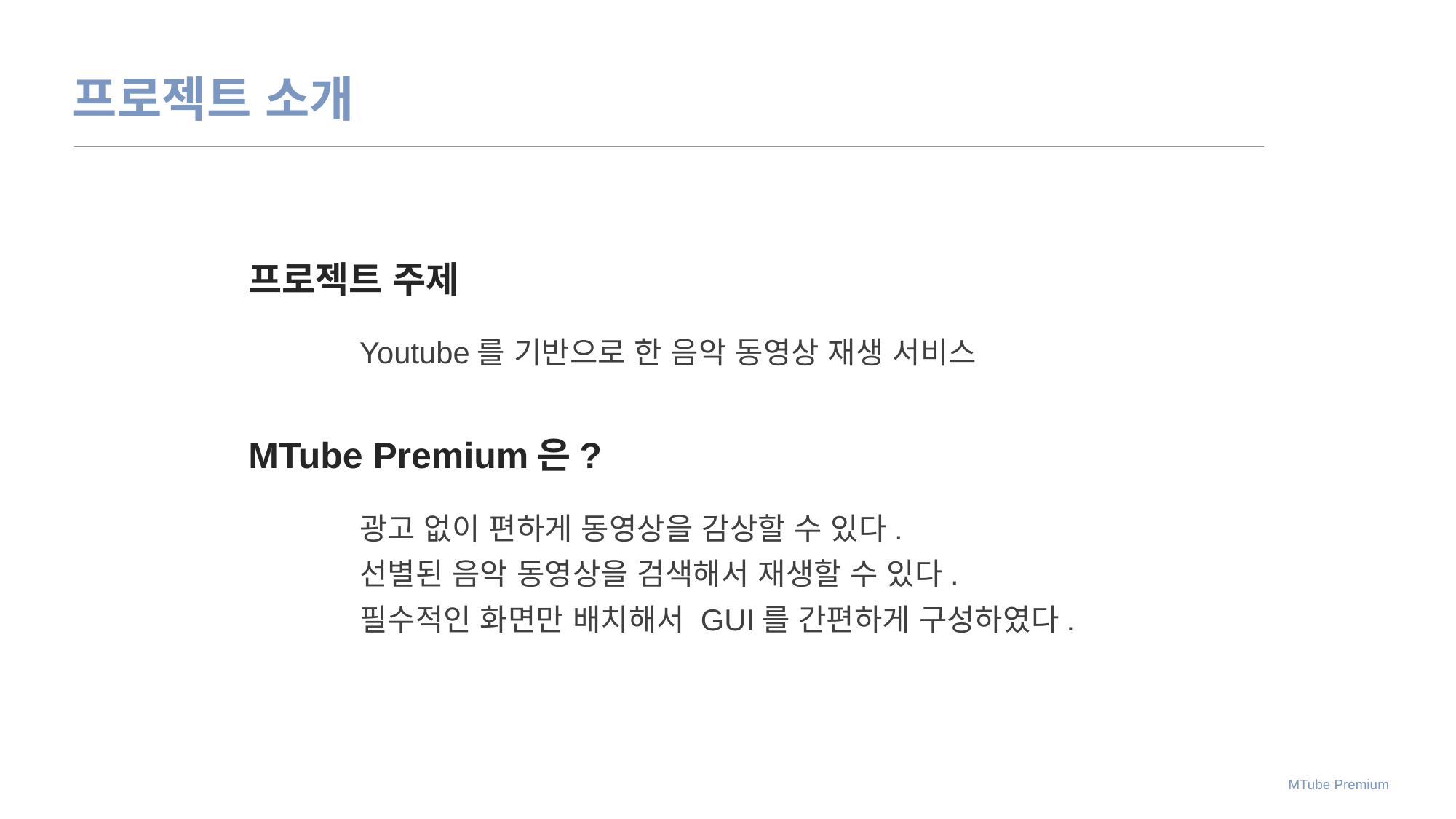

프로젝트 소개
프로젝트 주제
Youtube를 기반으로 한 음악 동영상 재생 서비스
MTube Premium은?
광고 없이 편하게 동영상을 감상할 수 있다.
선별된 음악 동영상을 검색해서 재생할 수 있다.
필수적인 화면만 배치해서 GUI를 간편하게 구성하였다.
MTube Premium